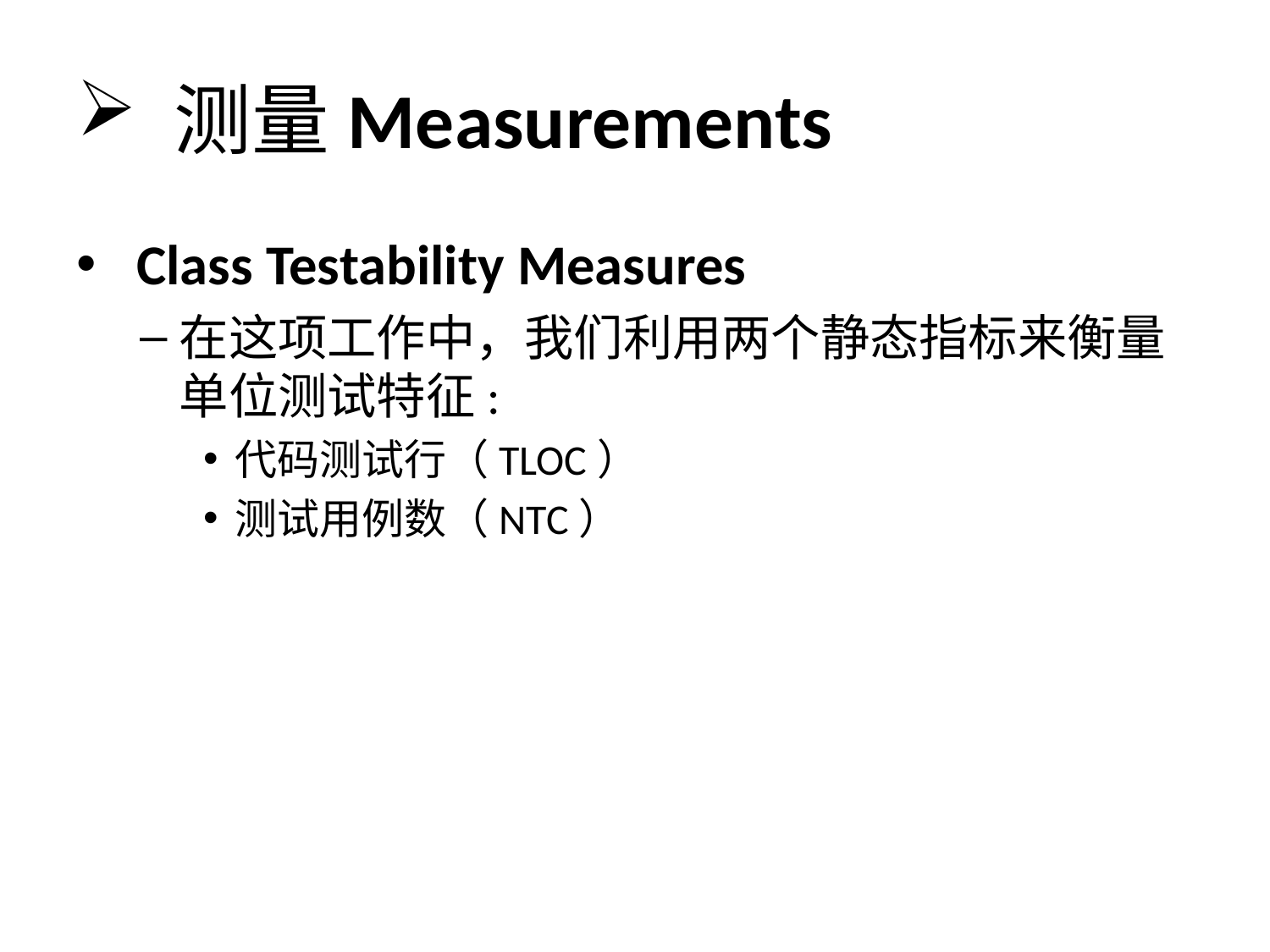

# 测量Measurements
 Class Testability Measures
在这项工作中，我们利用两个静态指标来衡量单位测试特征:
代码测试行（TLOC）
测试用例数（NTC）